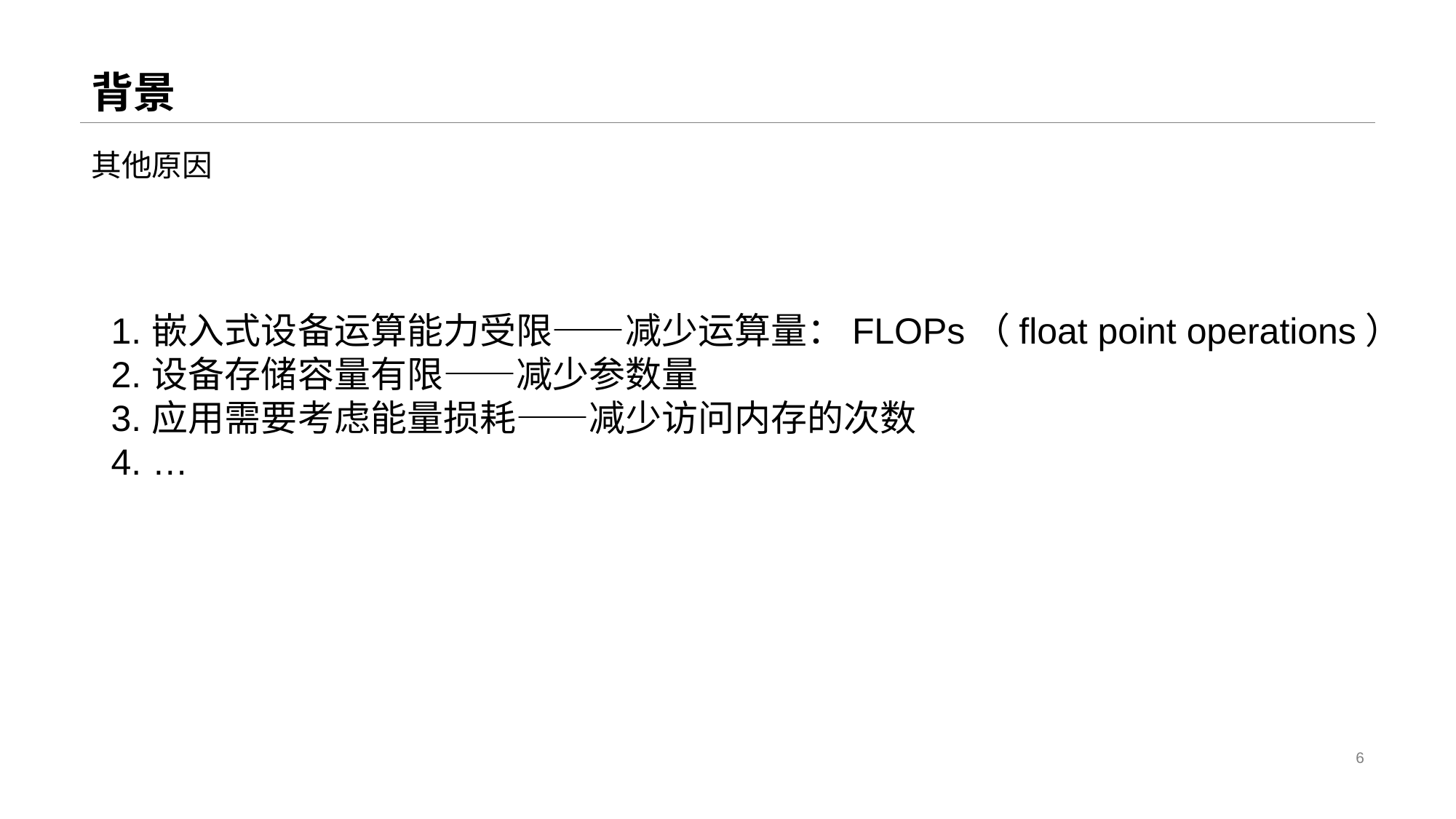

# 背景
其他原因
嵌入式设备运算能力受限——减少运算量：FLOPs（float point operations）
设备存储容量有限——减少参数量
应用需要考虑能量损耗——减少访问内存的次数
…
6